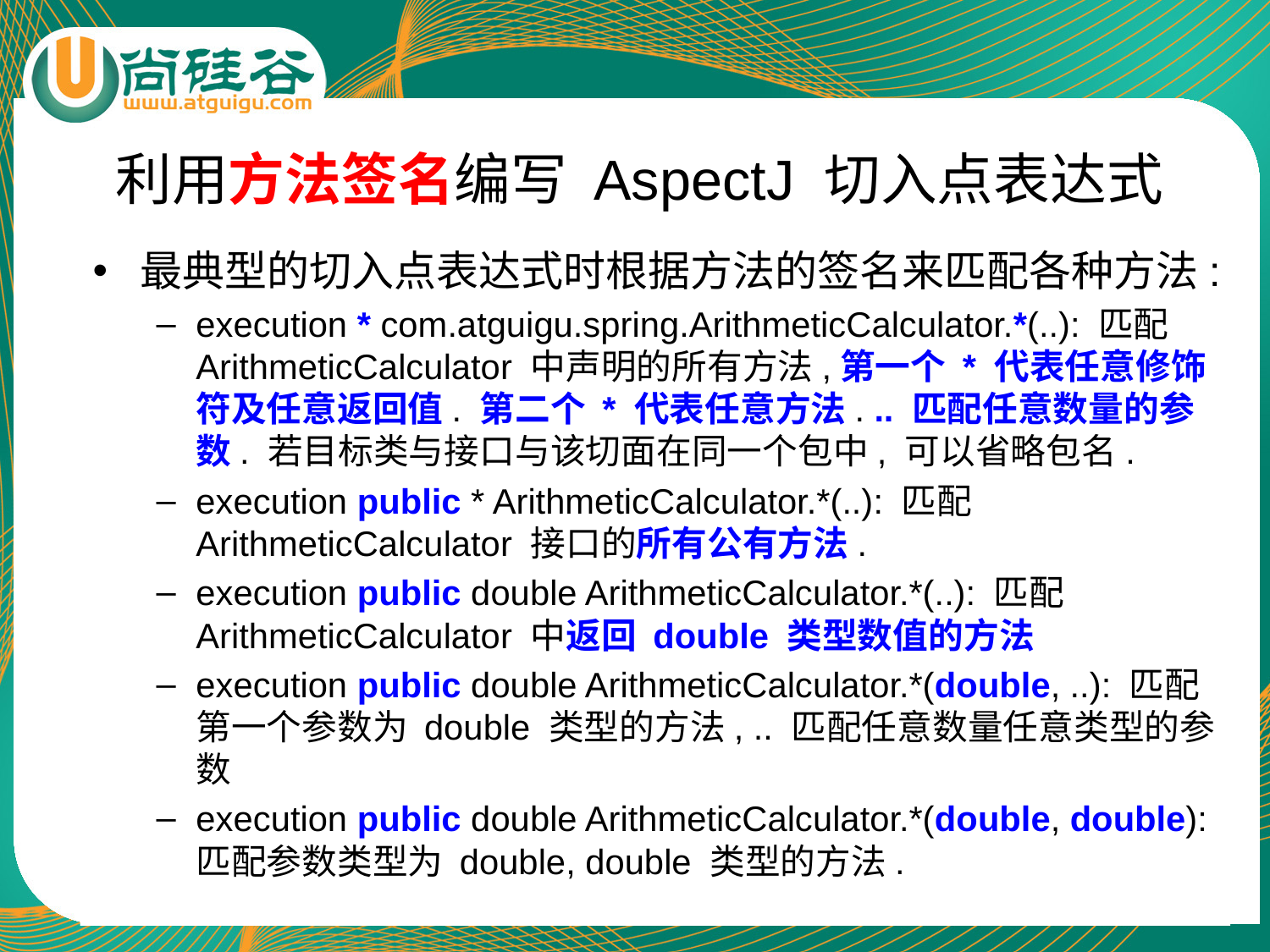

# 利用方法签名编写 AspectJ 切入点表达式
最典型的切入点表达式时根据方法的签名来匹配各种方法:
execution * com.atguigu.spring.ArithmeticCalculator.*(..): 匹配 ArithmeticCalculator 中声明的所有方法,第一个 * 代表任意修饰符及任意返回值. 第二个 * 代表任意方法. .. 匹配任意数量的参数. 若目标类与接口与该切面在同一个包中, 可以省略包名.
execution public * ArithmeticCalculator.*(..): 匹配 ArithmeticCalculator 接口的所有公有方法.
execution public double ArithmeticCalculator.*(..): 匹配 ArithmeticCalculator 中返回 double 类型数值的方法
execution public double ArithmeticCalculator.*(double, ..): 匹配第一个参数为 double 类型的方法, .. 匹配任意数量任意类型的参数
execution public double ArithmeticCalculator.*(double, double): 匹配参数类型为 double, double 类型的方法.